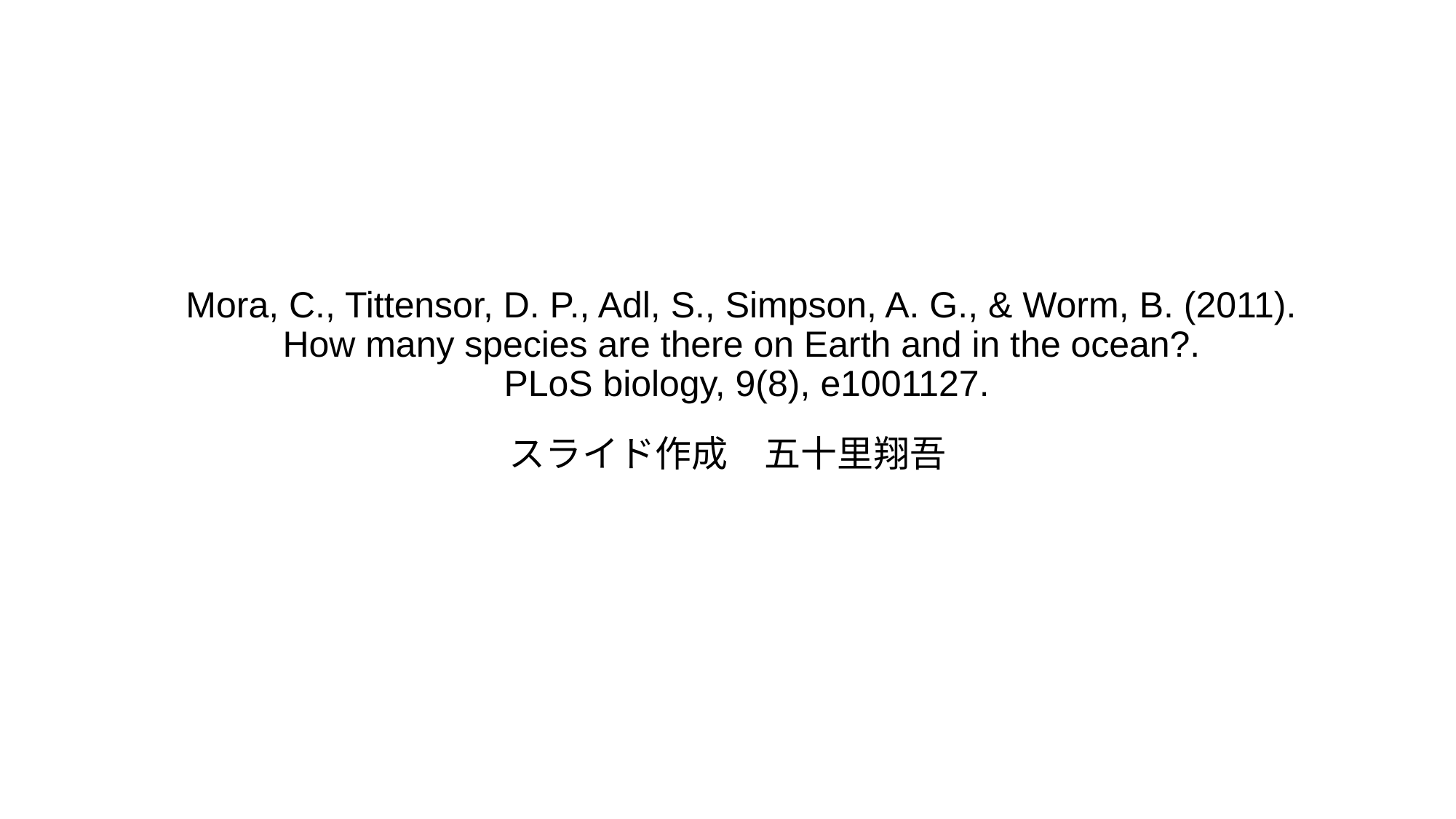

# Mora, C., Tittensor, D. P., Adl, S., Simpson, A. G., & Worm, B. (2011). How many species are there on Earth and in the ocean?. PLoS biology, 9(8), e1001127.
スライド作成　五十里翔吾